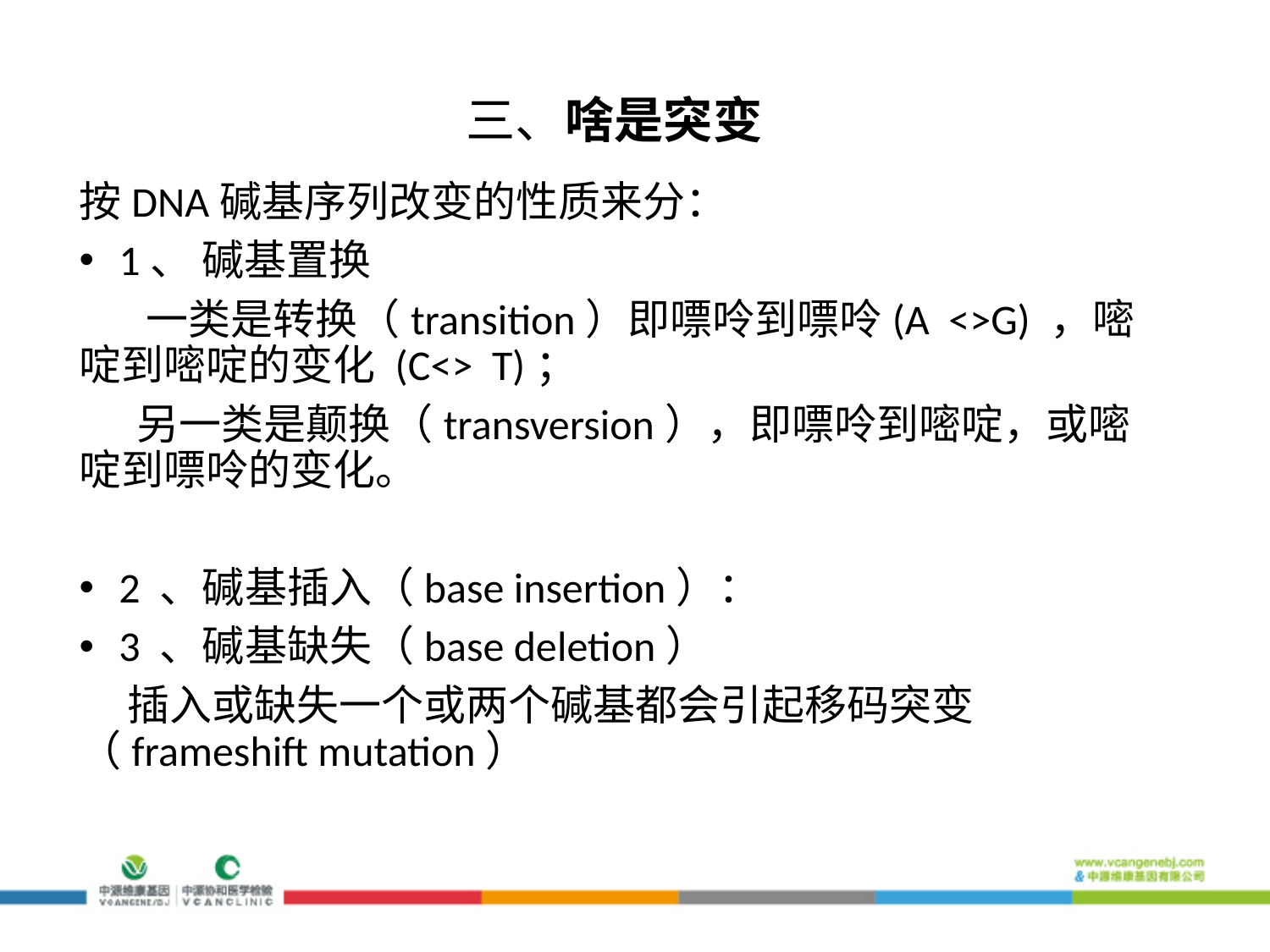

三、啥是突变

按DNA碱基序列改变的性质来分：
1、 碱基置换
      一类是转换（transition）即嘌呤到嘌呤(A  <>G) ，嘧啶到嘧啶的变化 (C<>  T)；
     另一类是颠换（transversion），即嘌呤到嘧啶，或嘧啶到嘌呤的变化。

2 、碱基插入（base insertion）：
3 、碱基缺失（base deletion）
    插入或缺失一个或两个碱基都会引起移码突变（frameshift mutation）